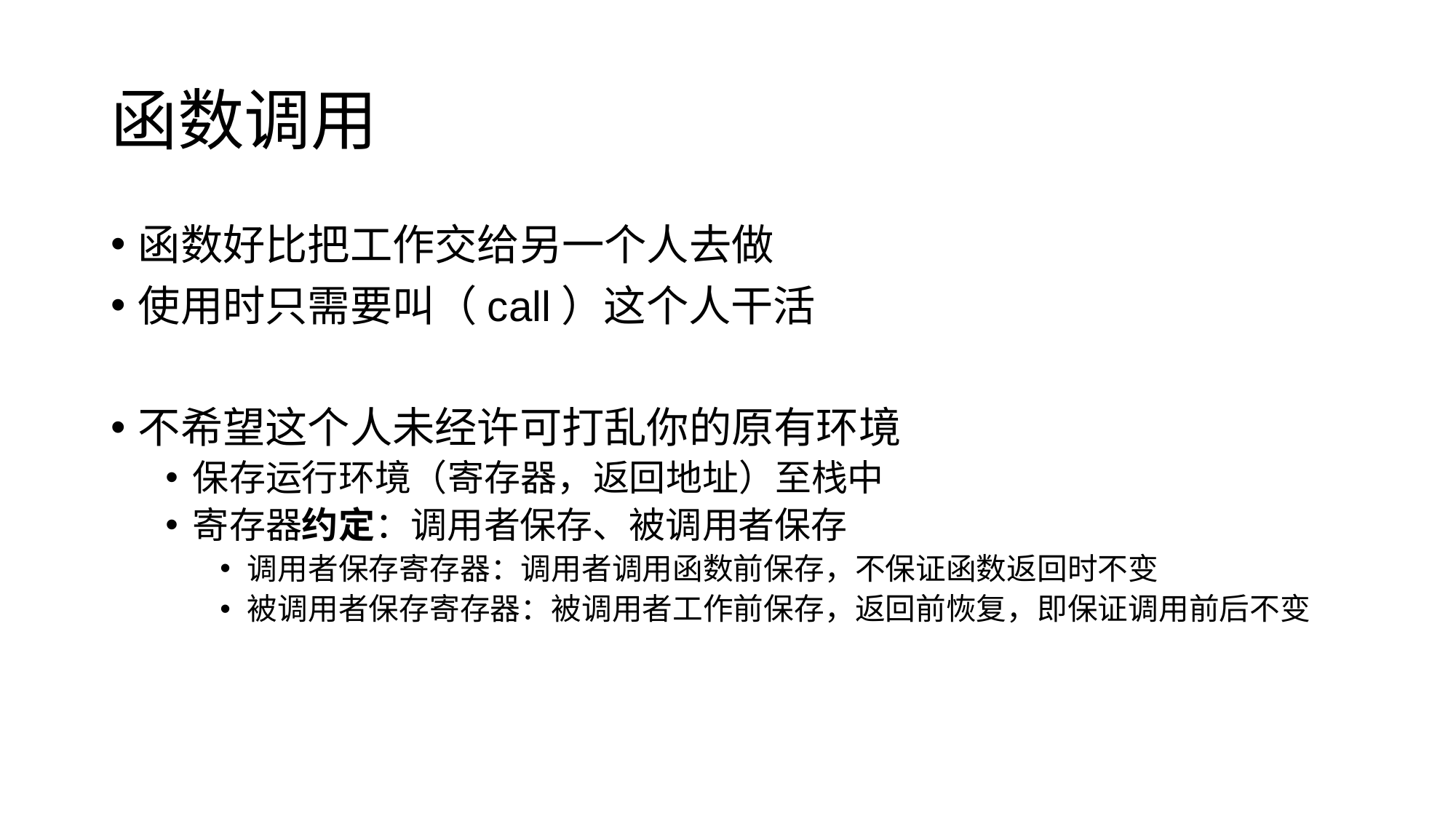

# 函数调用
函数好比把工作交给另一个人去做
使用时只需要叫（call）这个人干活

不希望这个人未经许可打乱你的原有环境
保存运行环境（寄存器，返回地址）至栈中
寄存器约定：调用者保存、被调用者保存
调用者保存寄存器：调用者调用函数前保存，不保证函数返回时不变
被调用者保存寄存器：被调用者工作前保存，返回前恢复，即保证调用前后不变